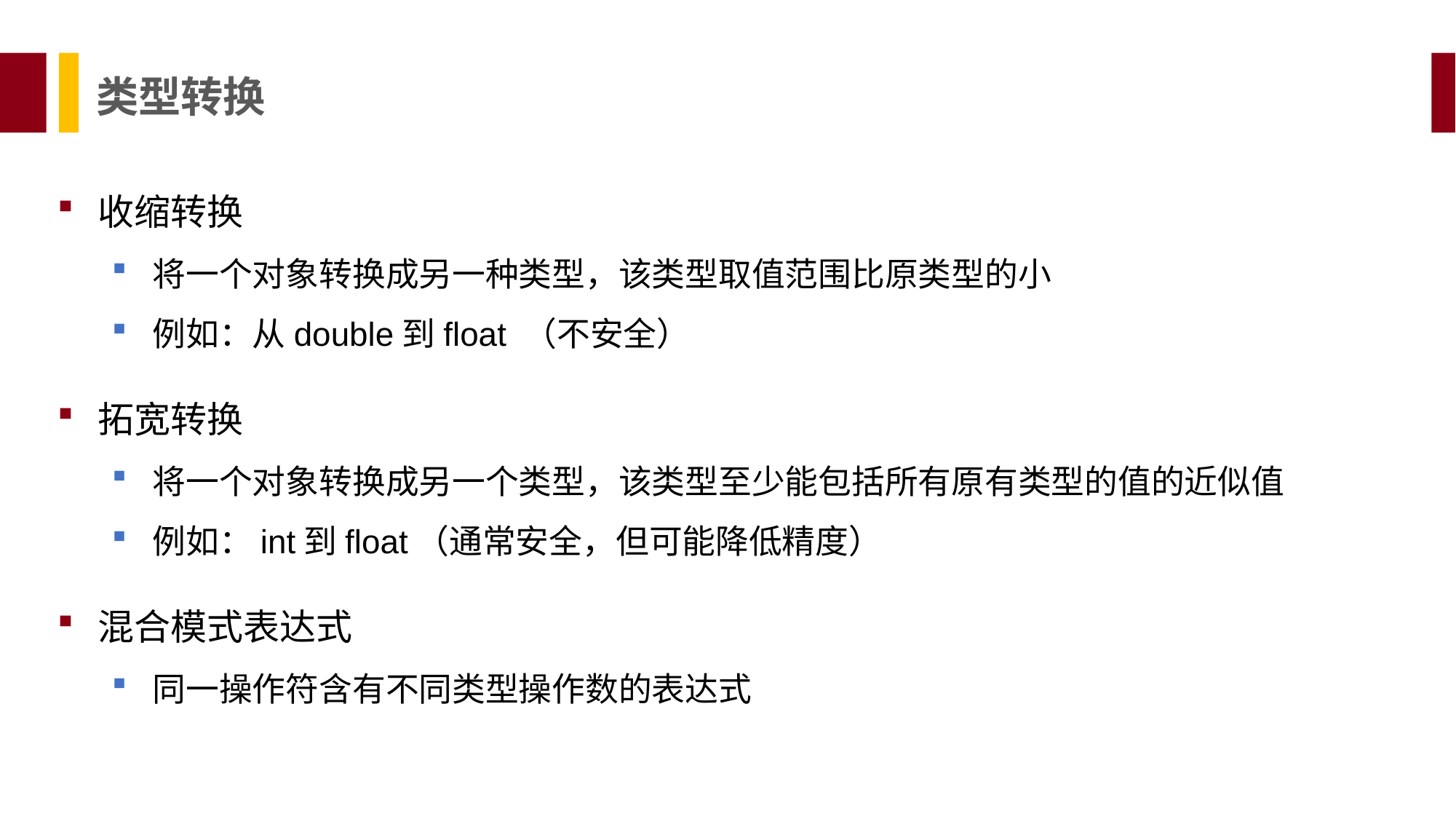

类型转换
收缩转换
将一个对象转换成另一种类型，该类型取值范围比原类型的小
例如：从double到float （不安全）
拓宽转换
将一个对象转换成另一个类型，该类型至少能包括所有原有类型的值的近似值
例如：int到float（通常安全，但可能降低精度）
混合模式表达式
同一操作符含有不同类型操作数的表达式